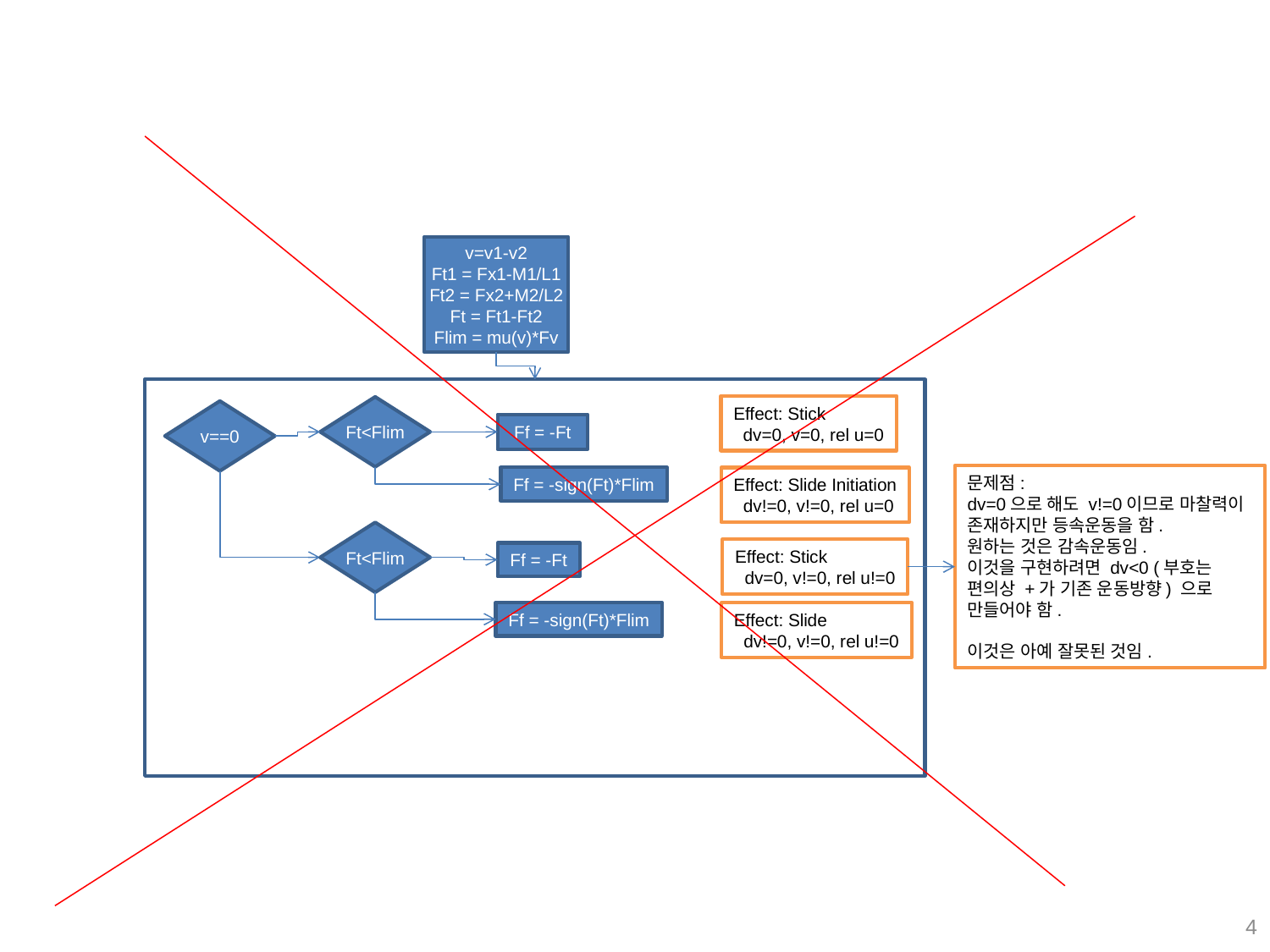

#
v=v1-v2
Ft1 = Fx1-M1/L1
Ft2 = Fx2+M2/L2
Ft = Ft1-Ft2
Flim = mu(v)*Fv

Effect: Stick
  dv=0, v=0, rel u=0
Ft<Flim
v==0
Ff = -Ft
문제점:
dv=0으로 해도 v!=0이므로 마찰력이 존재하지만 등속운동을 함.
원하는 것은 감속운동임.
이것을 구현하려면 dv<0 (부호는 편의상 +가 기존 운동방향) 으로 만들어야 함.

이것은 아예 잘못된 것임.
Ff = -sign(Ft)*Flim
Effect: Slide Initiation
  dv!=0, v!=0, rel u=0
Ft<Flim
Effect: Stick
  dv=0, v!=0, rel u!=0
Ff = -Ft
Ff = -sign(Ft)*Flim
Effect: Slide
  dv!=0, v!=0, rel u!=0
4